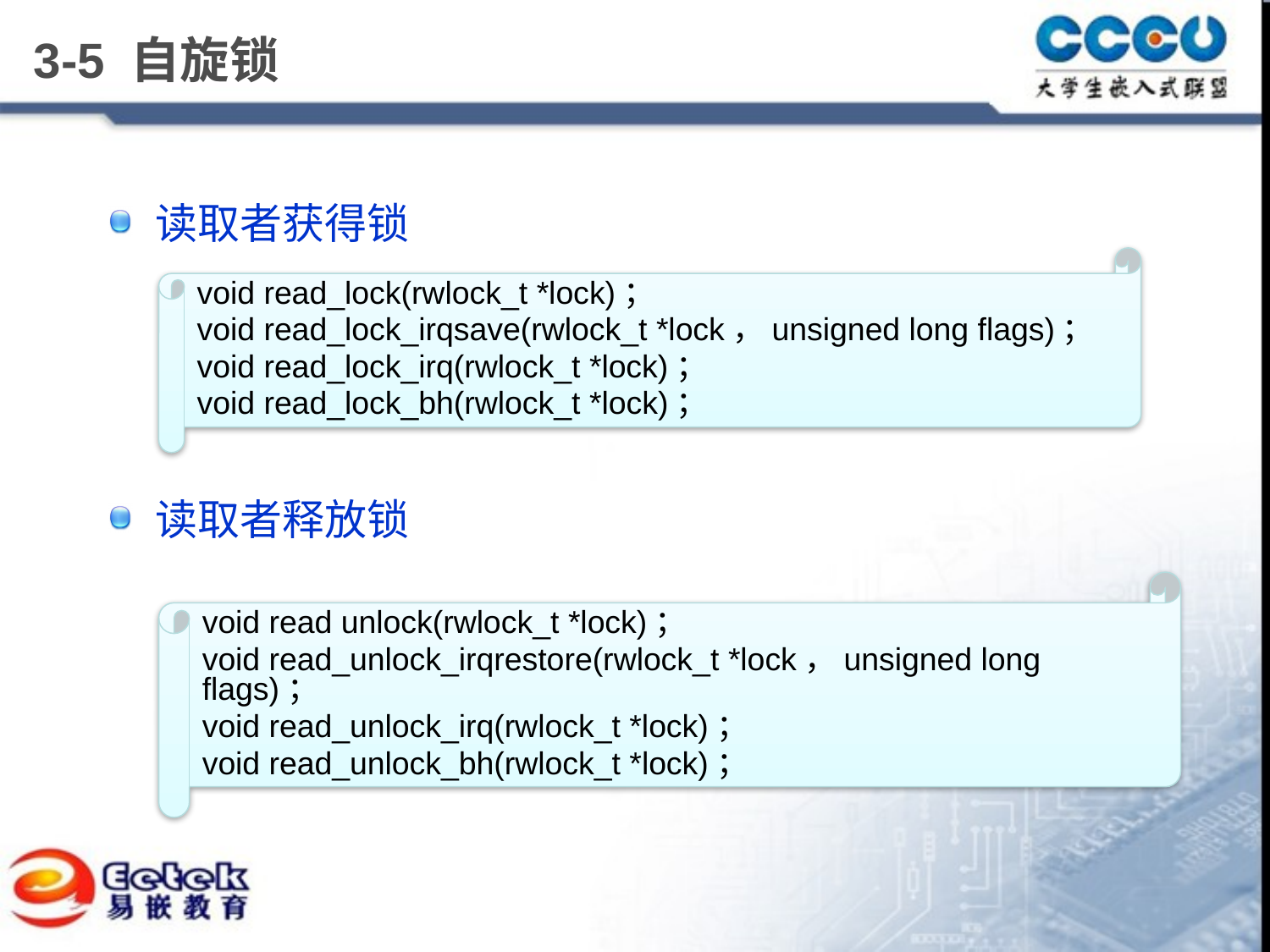

# 3-5 自旋锁
读取者获得锁

读取者释放锁

void read_lock(rwlock_t *lock)；
void read_lock_irqsave(rwlock_t *lock，unsigned long flags)；
void read_lock_irq(rwlock_t *lock)；
void read_lock_bh(rwlock_t *lock)；
void read unlock(rwlock_t *lock)；
void read_unlock_irqrestore(rwlock_t *lock，unsigned long flags)；
void read_unlock_irq(rwlock_t *lock)；
void read_unlock_bh(rwlock_t *lock)；